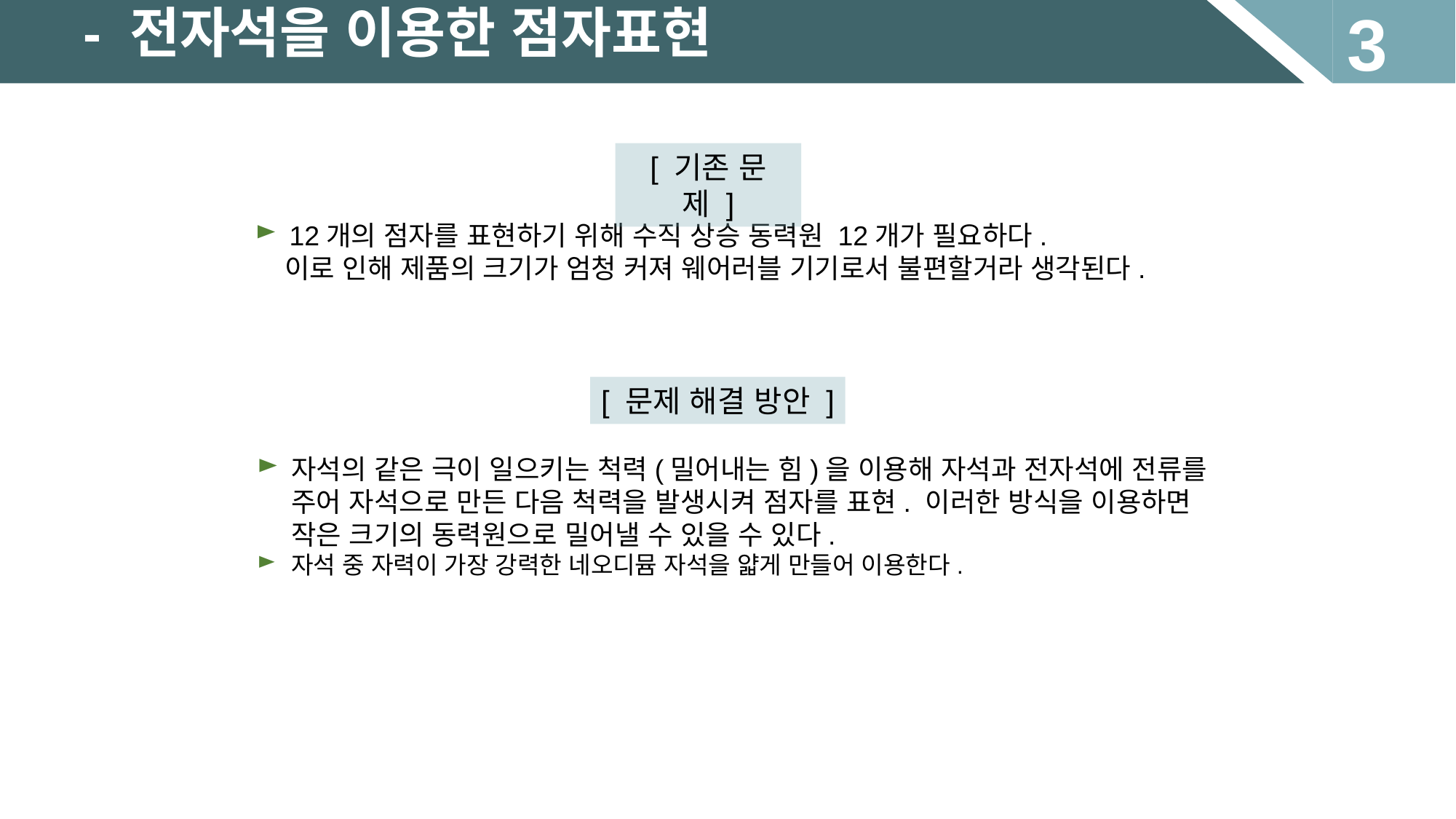

- 전자석을 이용한 점자표현
3

[ 기존 문제 ]
12개의 점자를 표현하기 위해 수직 상승 동력원 12개가 필요하다.
   이로 인해 제품의 크기가 엄청 커져 웨어러블 기기로서 불편할거라 생각된다.

[ 문제 해결 방안 ]
자석의 같은 극이 일으키는 척력(밀어내는 힘)을 이용해 자석과 전자석에 전류를 주어 자석으로 만든 다음 척력을 발생시켜 점자를 표현. 이러한 방식을 이용하면 작은 크기의 동력원으로 밀어낼 수 있을 수 있다.
자석 중 자력이 가장 강력한 네오디뮴 자석을 얇게 만들어 이용한다.